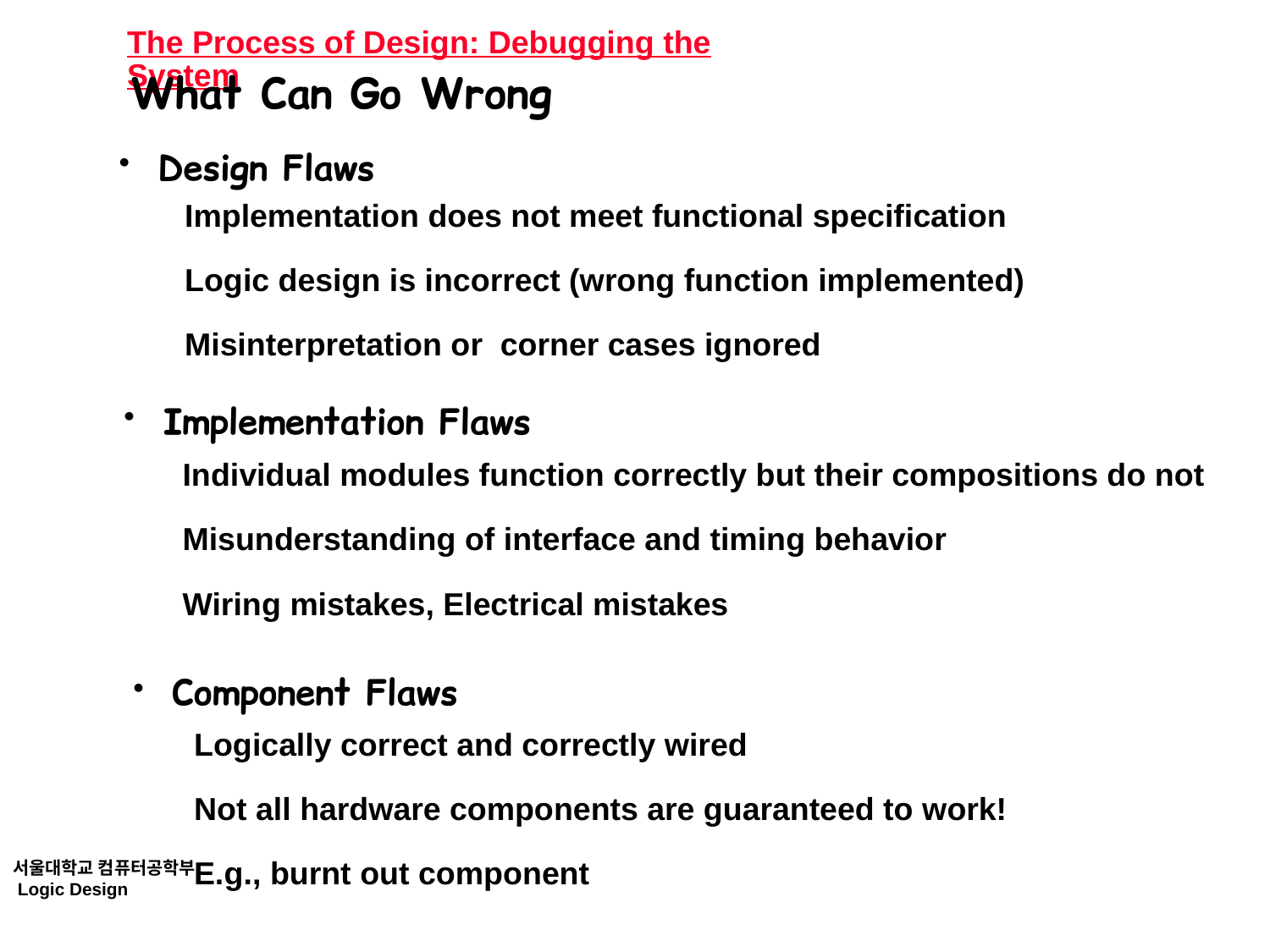

# The Process of Design: Debugging the System
What Can Go Wrong
 Design Flaws
 Implementation Flaws
 Component Flaws
Implementation does not meet functional specification

Logic design is incorrect (wrong function implemented)

Misinterpretation or  corner cases ignored
Individual modules function correctly but their compositions do not

Misunderstanding of interface and timing behavior

Wiring mistakes, Electrical mistakes
Logically correct and correctly wired

Not all hardware components are guaranteed to work!

E.g., burnt out component
서울대학교 컴퓨터공학부
 Logic Design                                                                                                                                                                                                               Chap1.14